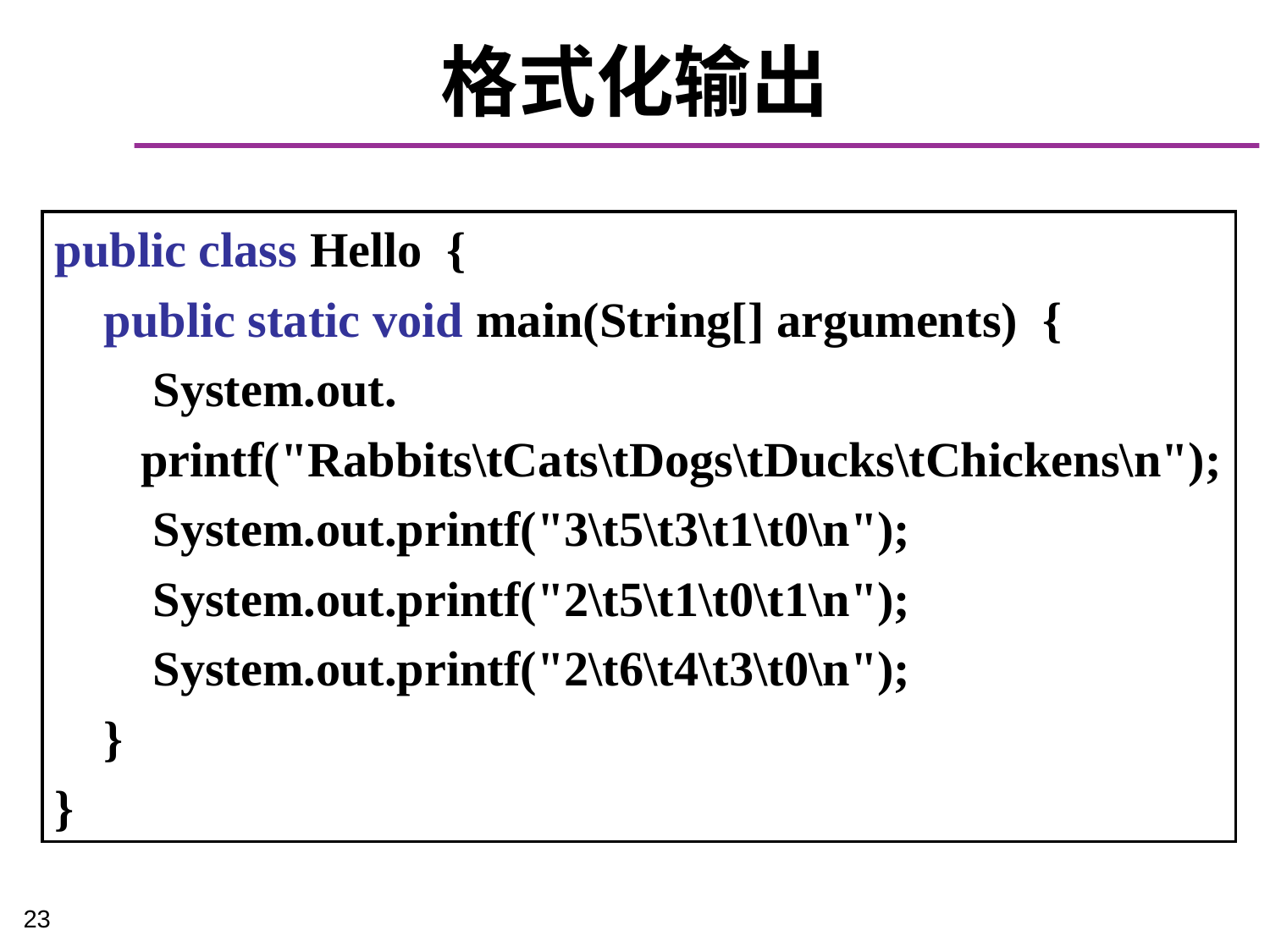

# 格式化输出
public class Hello  {
    public static void main(String[] arguments)  {
        System.out.
       printf("Rabbits\tCats\tDogs\tDucks\tChickens\n");
        System.out.printf("3\t5\t3\t1\t0\n");
        System.out.printf("2\t5\t1\t0\t1\n");
        System.out.printf("2\t6\t4\t3\t0\n");
    }
}
23